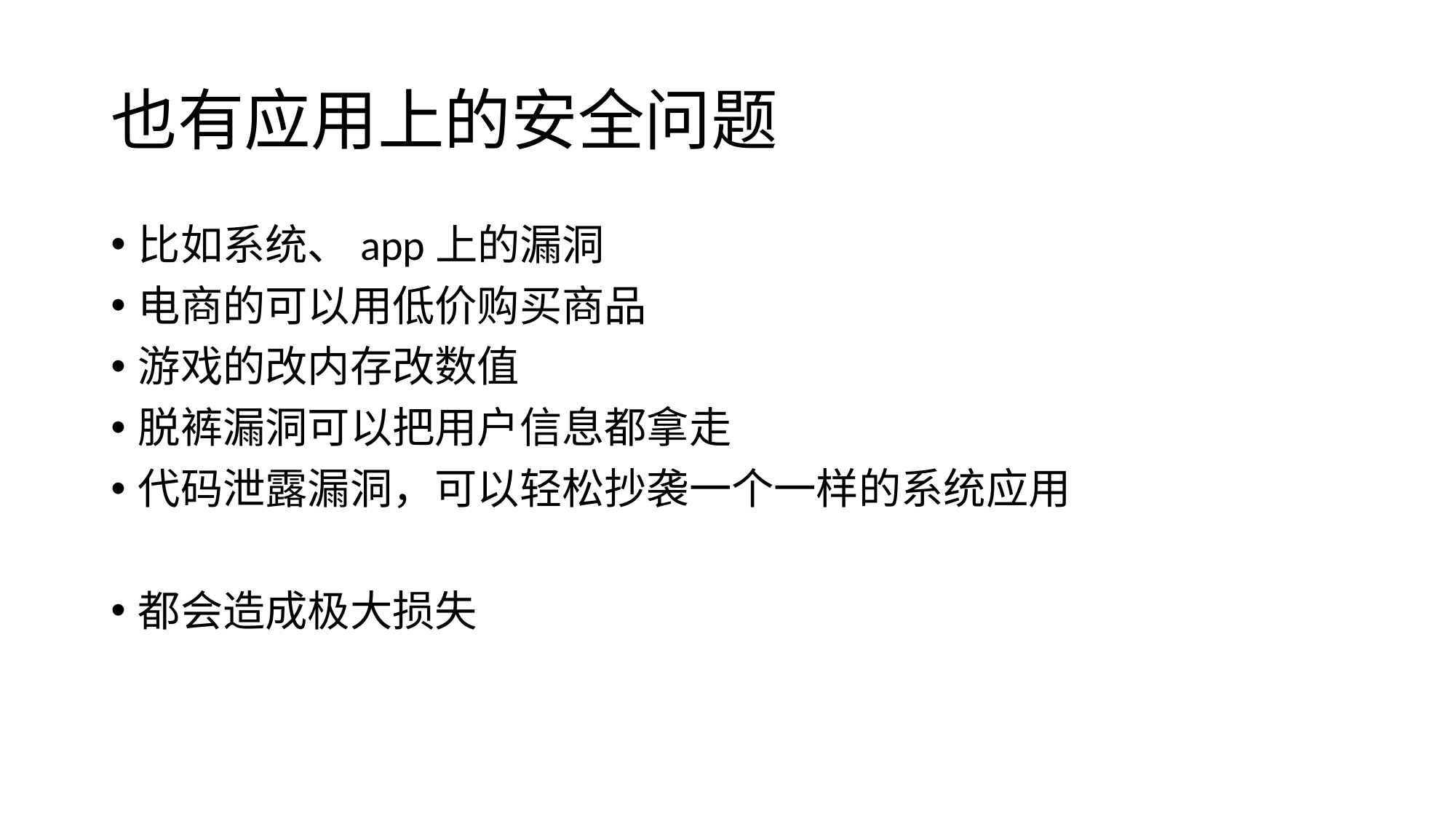

# 也有应用上的安全问题
比如系统、app上的漏洞
电商的可以用低价购买商品
游戏的改内存改数值
脱裤漏洞可以把用户信息都拿走
代码泄露漏洞，可以轻松抄袭一个一样的系统应用

都会造成极大损失